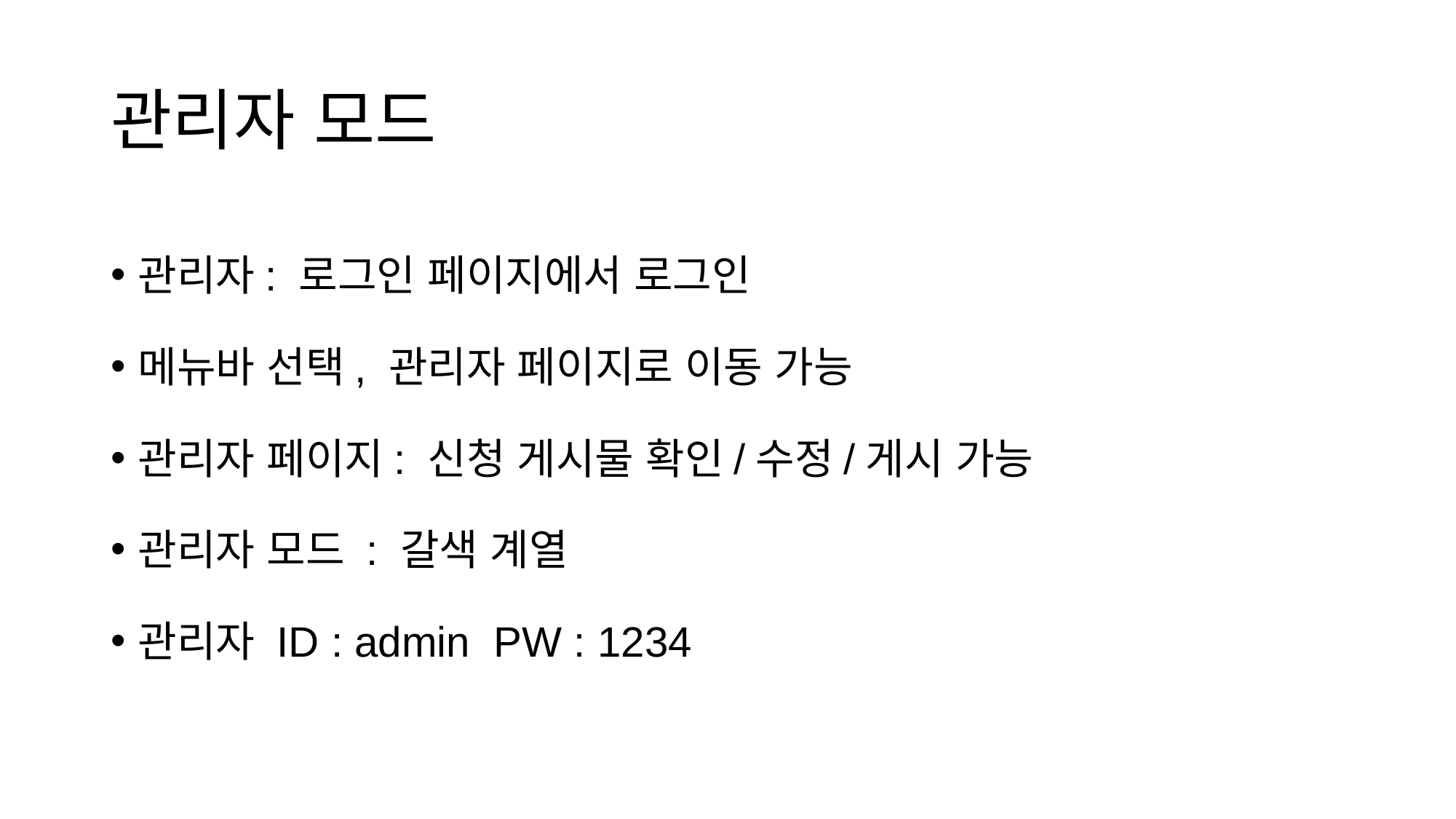

# 관리자 모드
관리자: 로그인 페이지에서 로그인
메뉴바 선택, 관리자 페이지로 이동 가능
관리자 페이지: 신청 게시물 확인/수정/게시 가능
관리자 모드 : 갈색 계열
관리자 ID : admin  PW : 1234